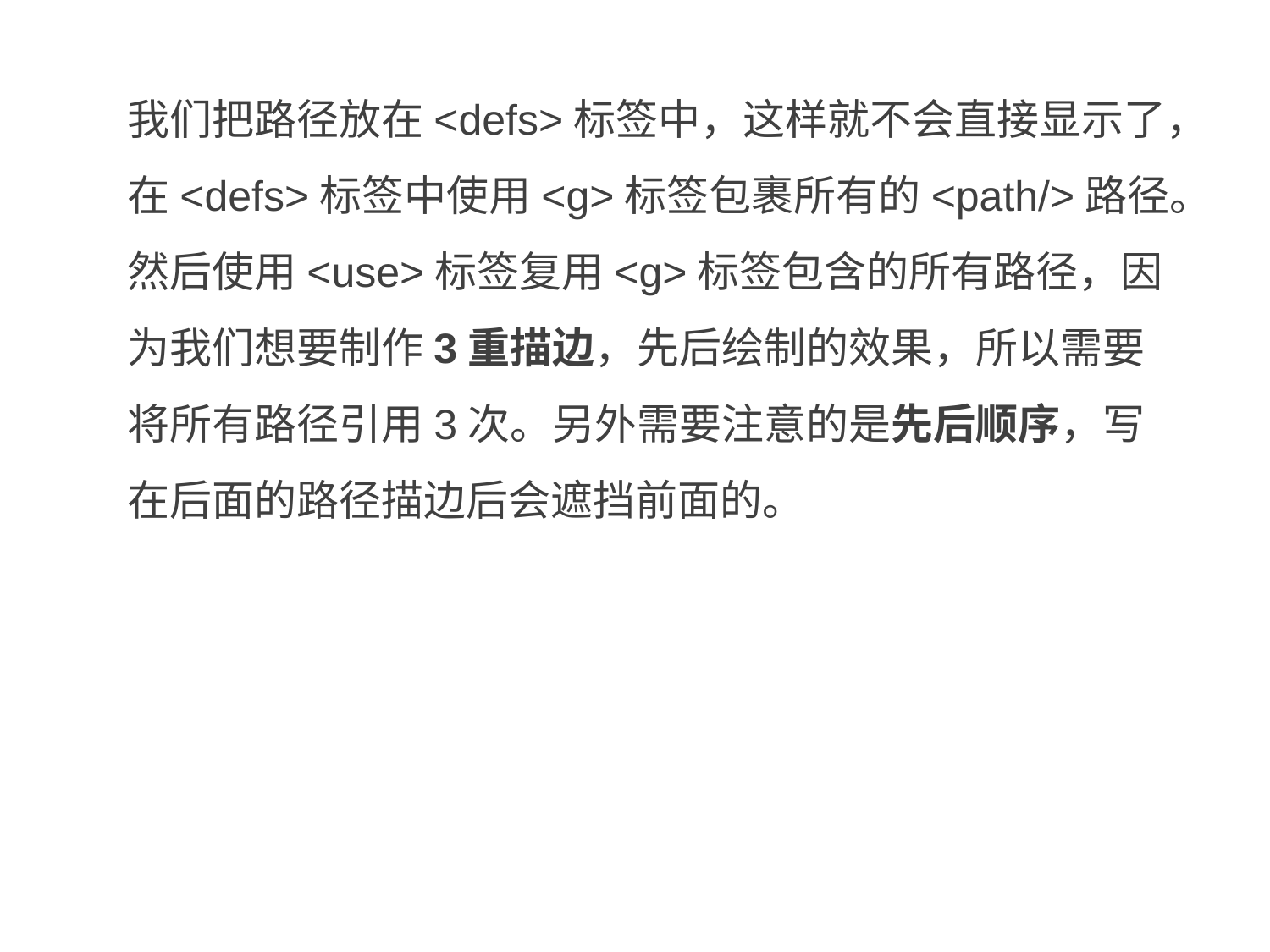

我们把路径放在<defs>标签中，这样就不会直接显示了，在<defs>标签中使用<g>标签包裹所有的<path/>路径。然后使用<use>标签复用<g>标签包含的所有路径，因为我们想要制作3重描边，先后绘制的效果，所以需要将所有路径引用3次。另外需要注意的是先后顺序，写在后面的路径描边后会遮挡前面的。